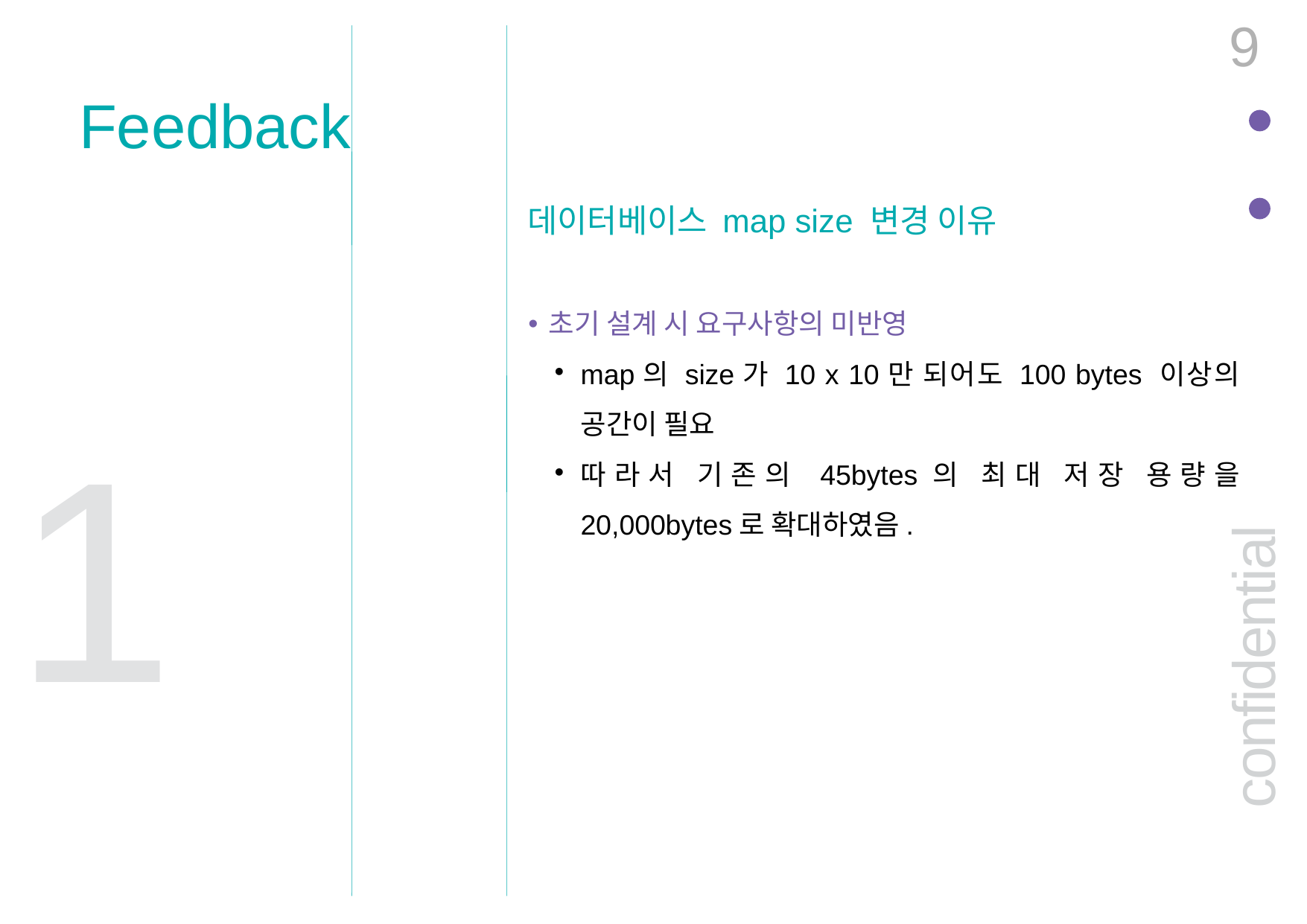

9

Feedback

데이터베이스 map size 변경 이유

초기 설계 시 요구사항의 미반영
map의 size가 10 x 10만 되어도 100 bytes 이상의 공간이 필요
따라서 기존의 45bytes의 최대 저장 용량을 20,000bytes로 확대하였음.
1
confidential